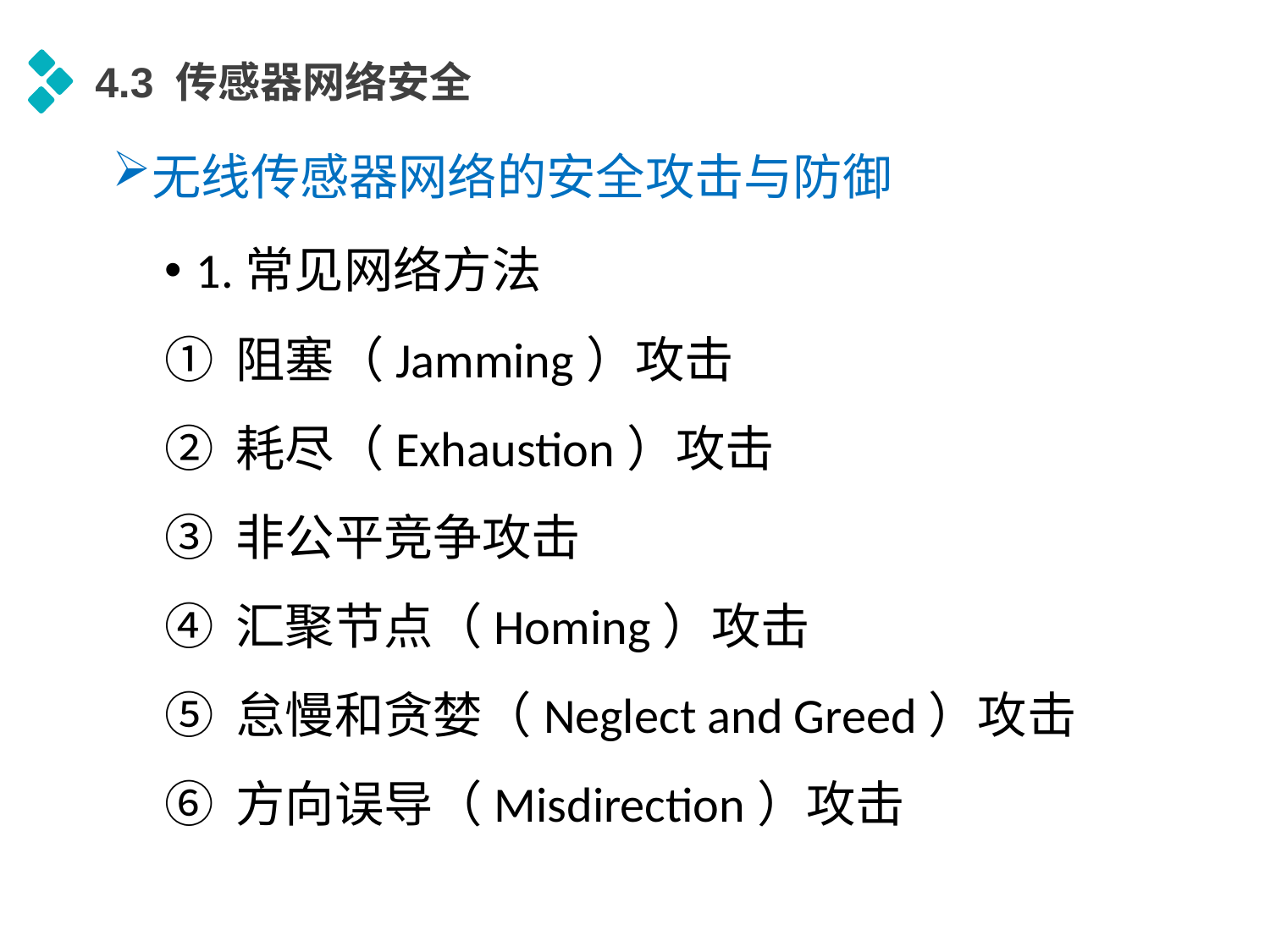

4.3 传感器网络安全

无线传感器网络的安全攻击与防御
1.常见网络方法
阻塞（Jamming）攻击
耗尽（Exhaustion）攻击
非公平竞争攻击
汇聚节点（Homing）攻击
怠慢和贪婪（Neglect and Greed）攻击
方向误导（Misdirection）攻击